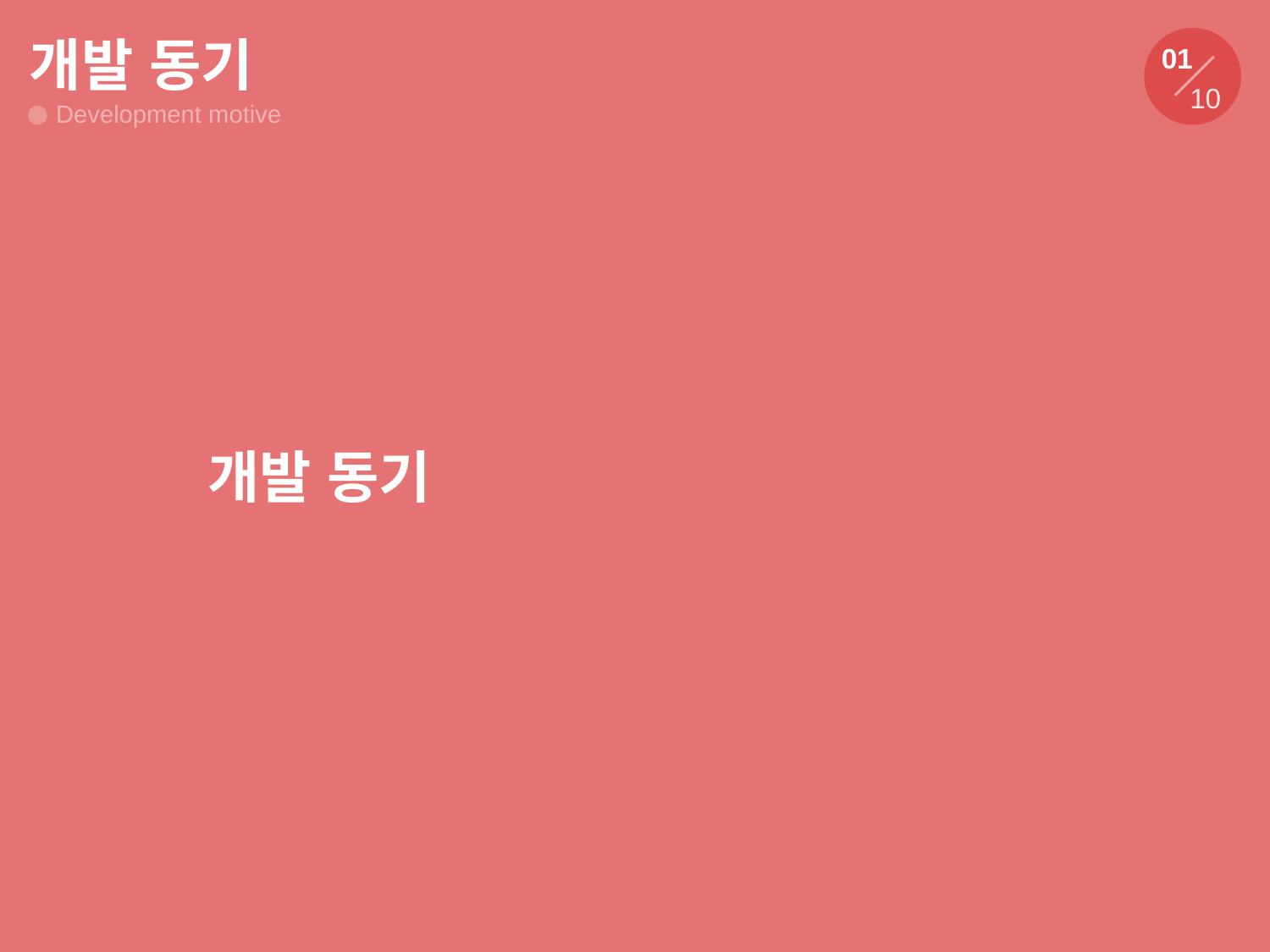

개발 동기

01
10

Development motive

개발 동기